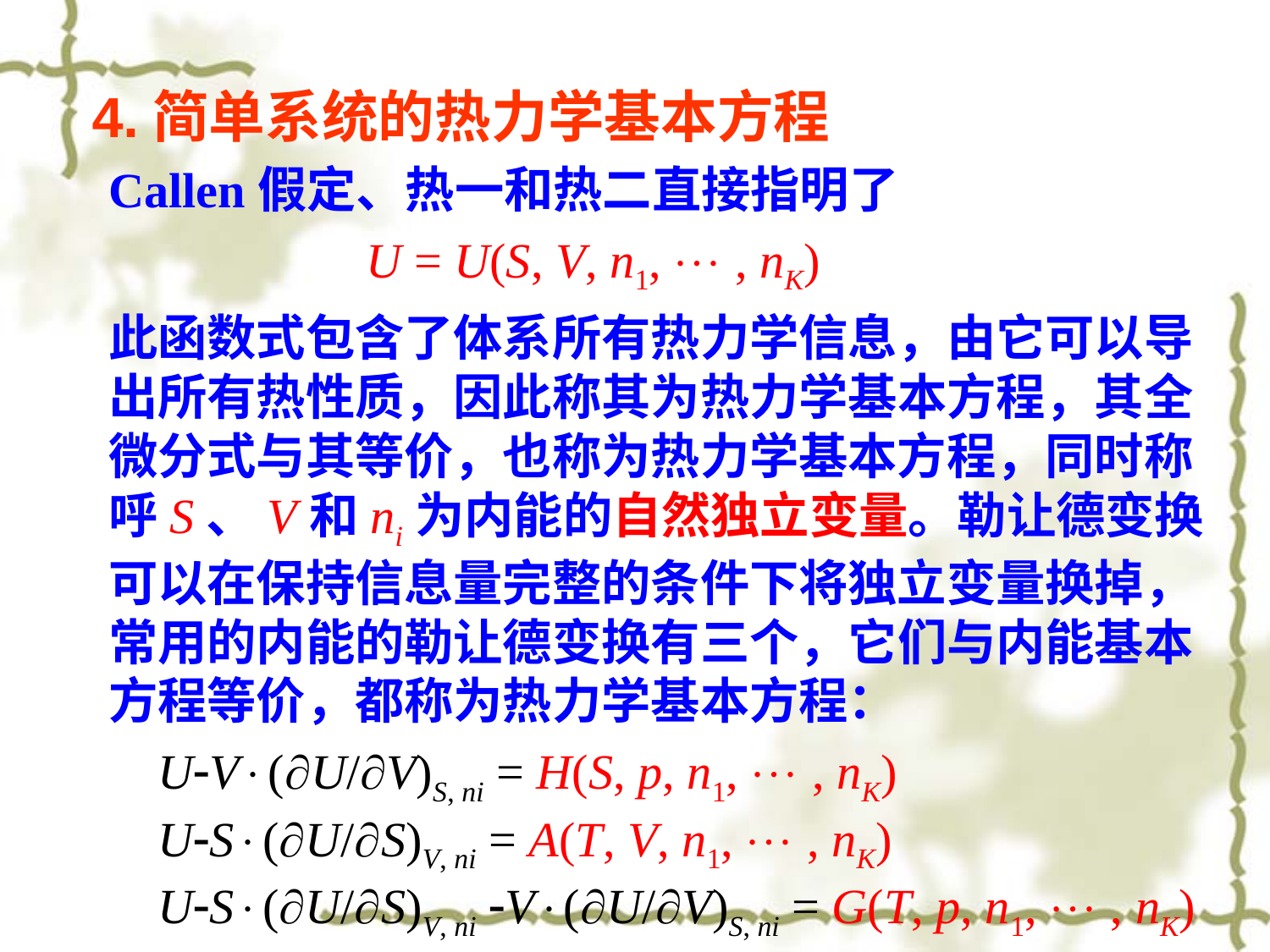

4.简单系统的热力学基本方程
Callen假定、热一和热二直接指明了
                     U = U(S, V, n1, … , nK)
此函数式包含了体系所有热力学信息，由它可以导出所有热性质，因此称其为热力学基本方程，其全微分式与其等价，也称为热力学基本方程，同时称呼S、V和ni为内能的自然独立变量。勒让德变换可以在保持信息量完整的条件下将独立变量换掉，常用的内能的勒让德变换有三个，它们与内能基本方程等价，都称为热力学基本方程：
    U−V⋅(∂U/∂V)S, ni = H(S, p, n1, … , nK)
    U−S⋅(∂U/∂S)V, ni = A(T, V, n1, … , nK)
    U−S⋅(∂U/∂S)V, ni −V⋅(∂U/∂V)S, ni = G(T, p, n1, … , nK)